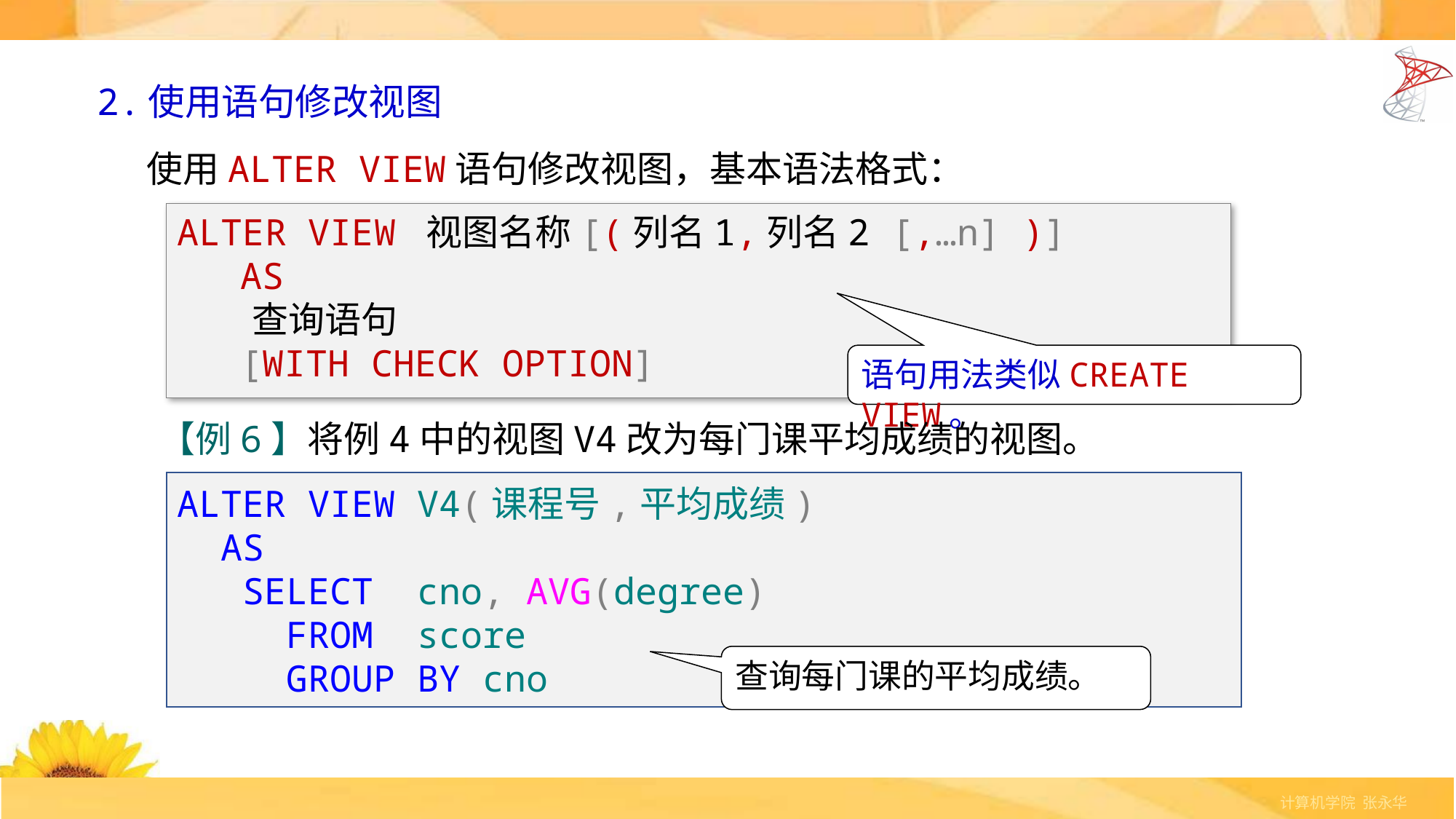

2.使用语句修改视图
   使用ALTER VIEW语句修改视图，基本语法格式：
ALTER VIEW 视图名称[(列名1,列名2 [,…n] )]
 AS
   查询语句
 [WITH CHECK OPTION]
语句用法类似CREATE VIEW。
 【例6】将例4中的视图V4改为每门课平均成绩的视图。
ALTER VIEW V4(课程号,平均成绩)
  AS
   SELECT  cno, AVG(degree)
	FROM  score
	GROUP BY cno
查询每门课的平均成绩。